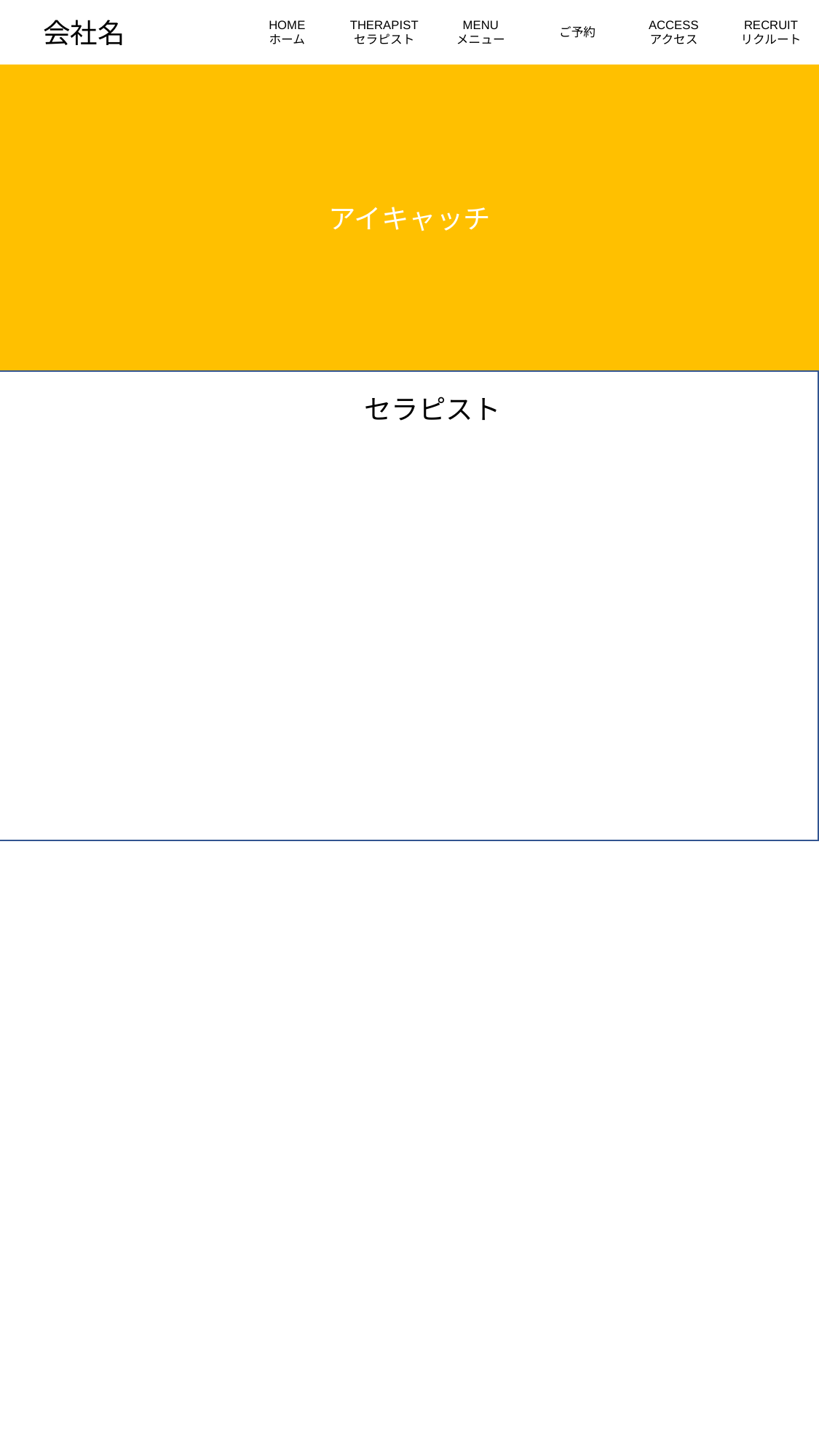

会社名
HOME
ホーム
THERAPIST
セラピスト
ご予約
RECRUIT
リクルート
メモ
GN
TOPページ
セラピスト
メニュー
ご予約
アクセス
リクルート

MENU
メニュー
ACCESS
アクセス
アイキャッチ
セラピスト

TOPトップ
SYSTEM料金システム
THERAPISTセラピスト
ACCESSアクセス
RECRUITリクルート
RESERVEWEB予約

Top
お知らせ
スタッフ
メニュー
アクセス

TOP
SYSTEM
STAFF
ROOM
ACCESS
RECRUIT

Top
お知らせ
スタッフ
メニュー
アクセス

ホーム
お知らせ
スタッフ
メニュー
アクセス
リクルート